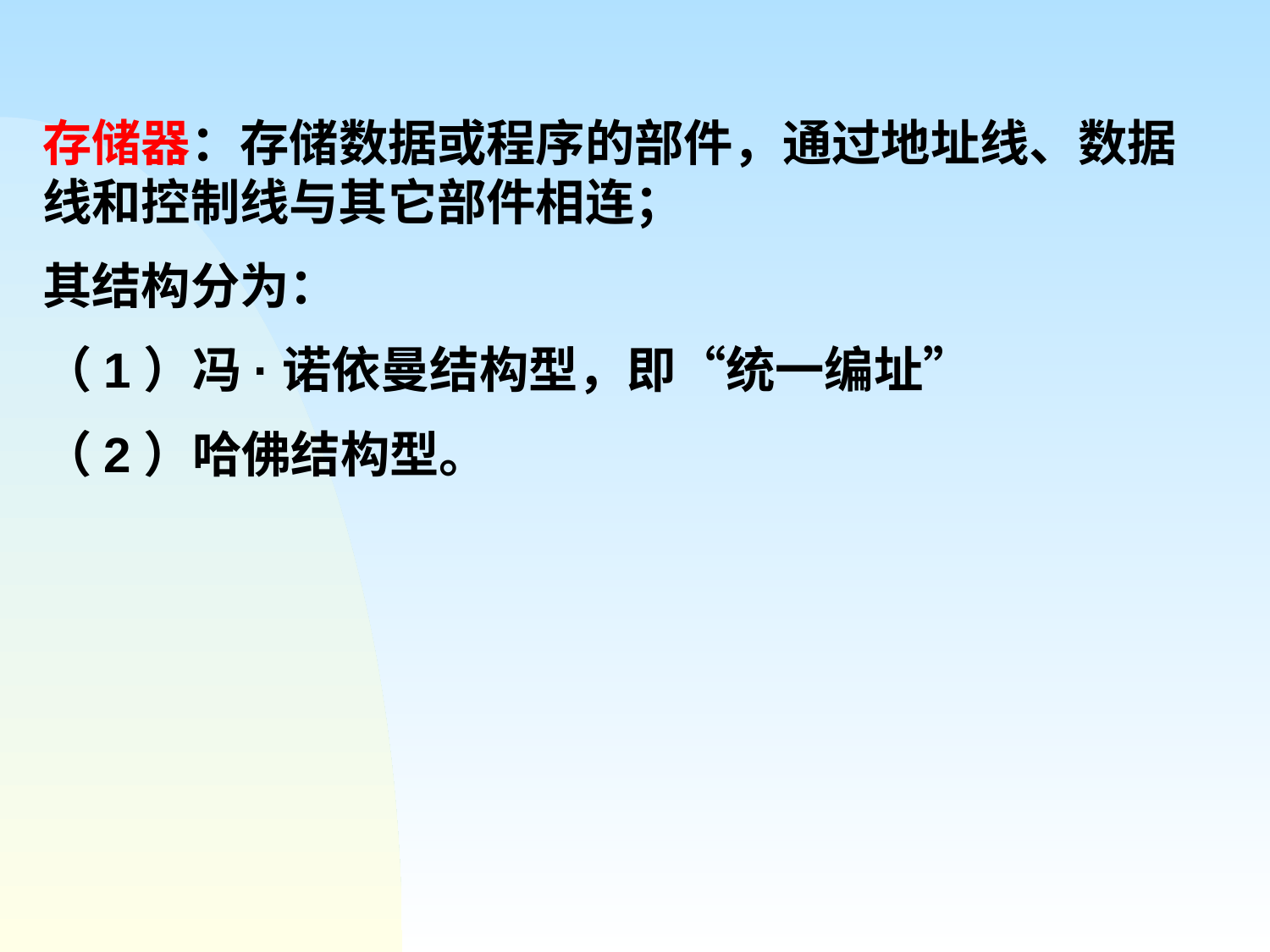

存储器：存储数据或程序的部件，通过地址线、数据线和控制线与其它部件相连；
其结构分为：
（1）冯·诺依曼结构型，即“统一编址”
（2）哈佛结构型。
6